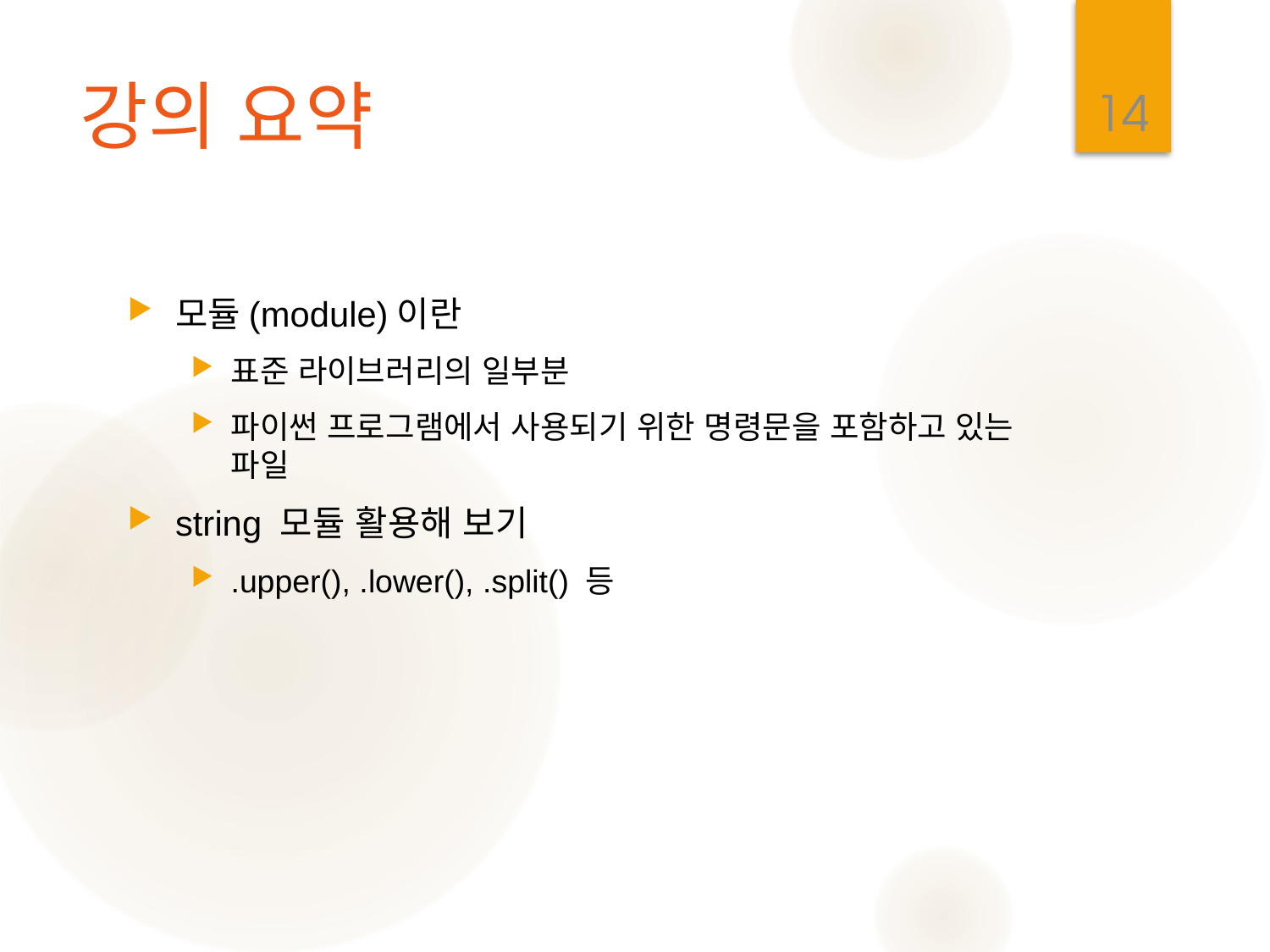

14
# 강의 요약
모듈(module)이란
표준 라이브러리의 일부분
파이썬 프로그램에서 사용되기 위한 명령문을 포함하고 있는 파일
string 모듈 활용해 보기
.upper(), .lower(), .split() 등